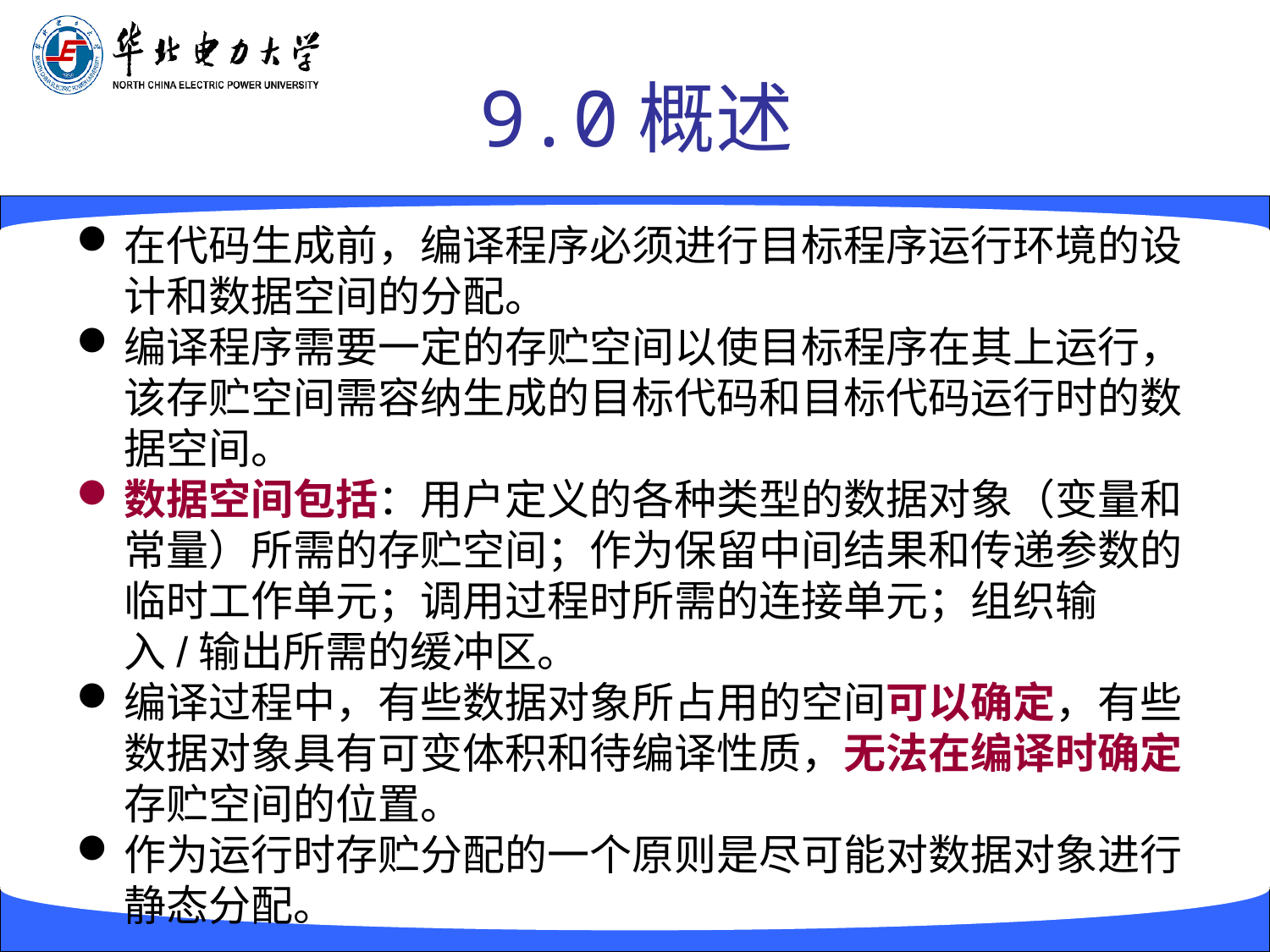

# 9.0概述
在代码生成前，编译程序必须进行目标程序运行环境的设计和数据空间的分配。
编译程序需要一定的存贮空间以使目标程序在其上运行，该存贮空间需容纳生成的目标代码和目标代码运行时的数据空间。
数据空间包括：用户定义的各种类型的数据对象（变量和常量）所需的存贮空间；作为保留中间结果和传递参数的临时工作单元；调用过程时所需的连接单元；组织输入/输出所需的缓冲区。
编译过程中，有些数据对象所占用的空间可以确定，有些数据对象具有可变体积和待编译性质，无法在编译时确定存贮空间的位置。
作为运行时存贮分配的一个原则是尽可能对数据对象进行静态分配。